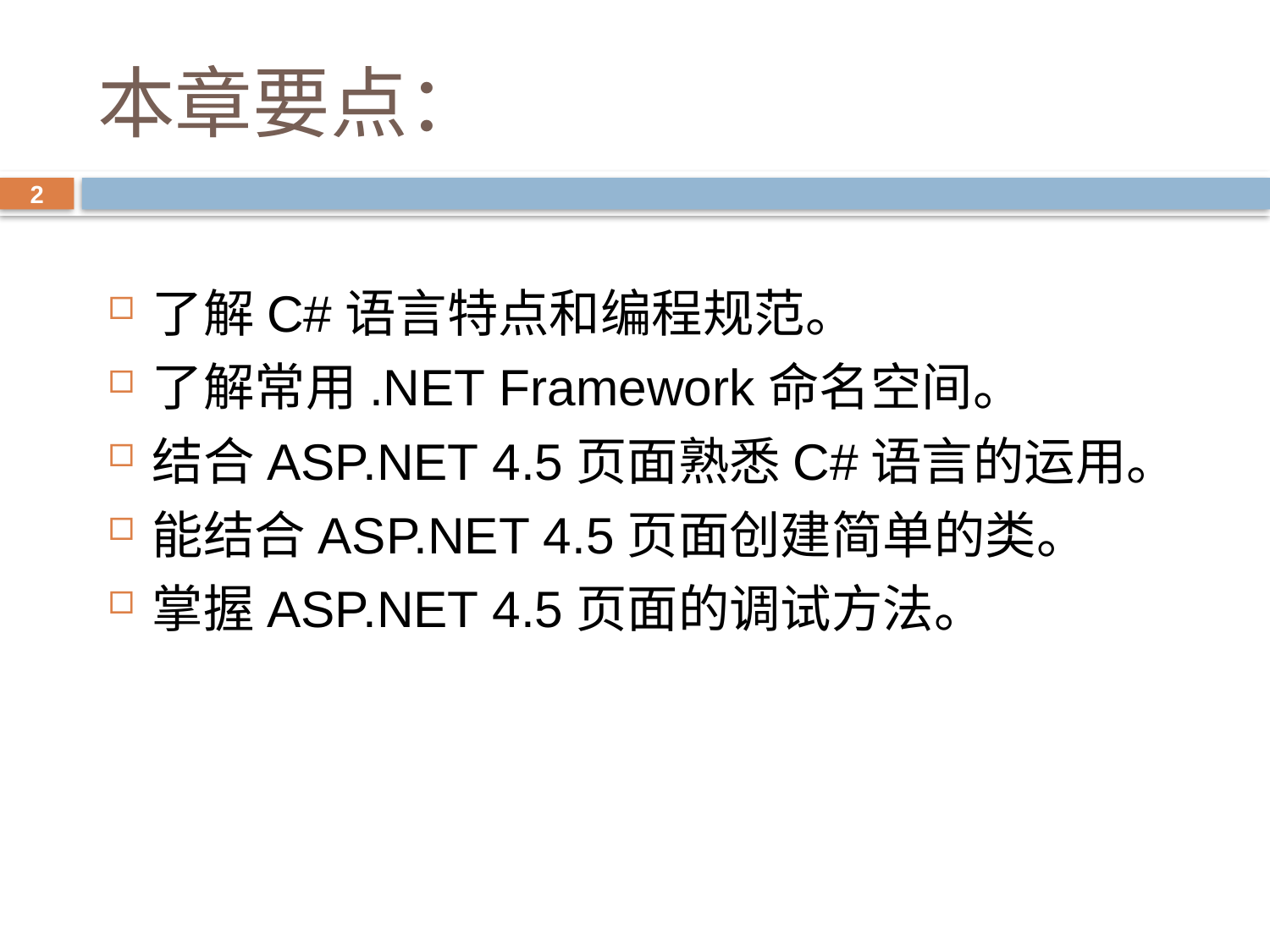

# 本章要点：
2
了解C#语言特点和编程规范。
了解常用.NET Framework命名空间。
结合ASP.NET 4.5页面熟悉C#语言的运用。
能结合ASP.NET 4.5页面创建简单的类。
掌握ASP.NET 4.5页面的调试方法。